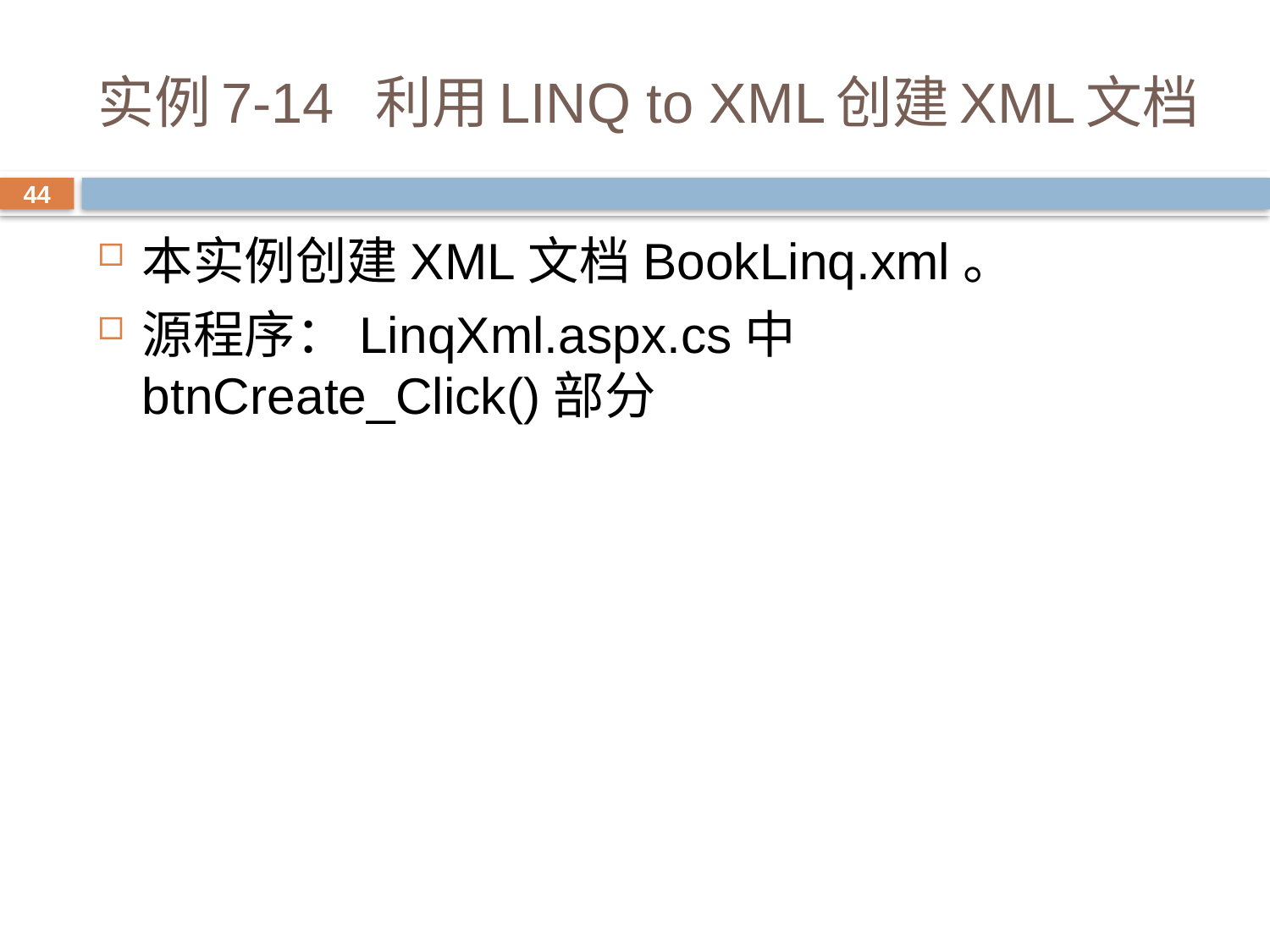

# 实例7-14  利用LINQ to XML创建XML文档
44
本实例创建XML文档BookLinq.xml。
源程序：LinqXml.aspx.cs中btnCreate_Click()部分